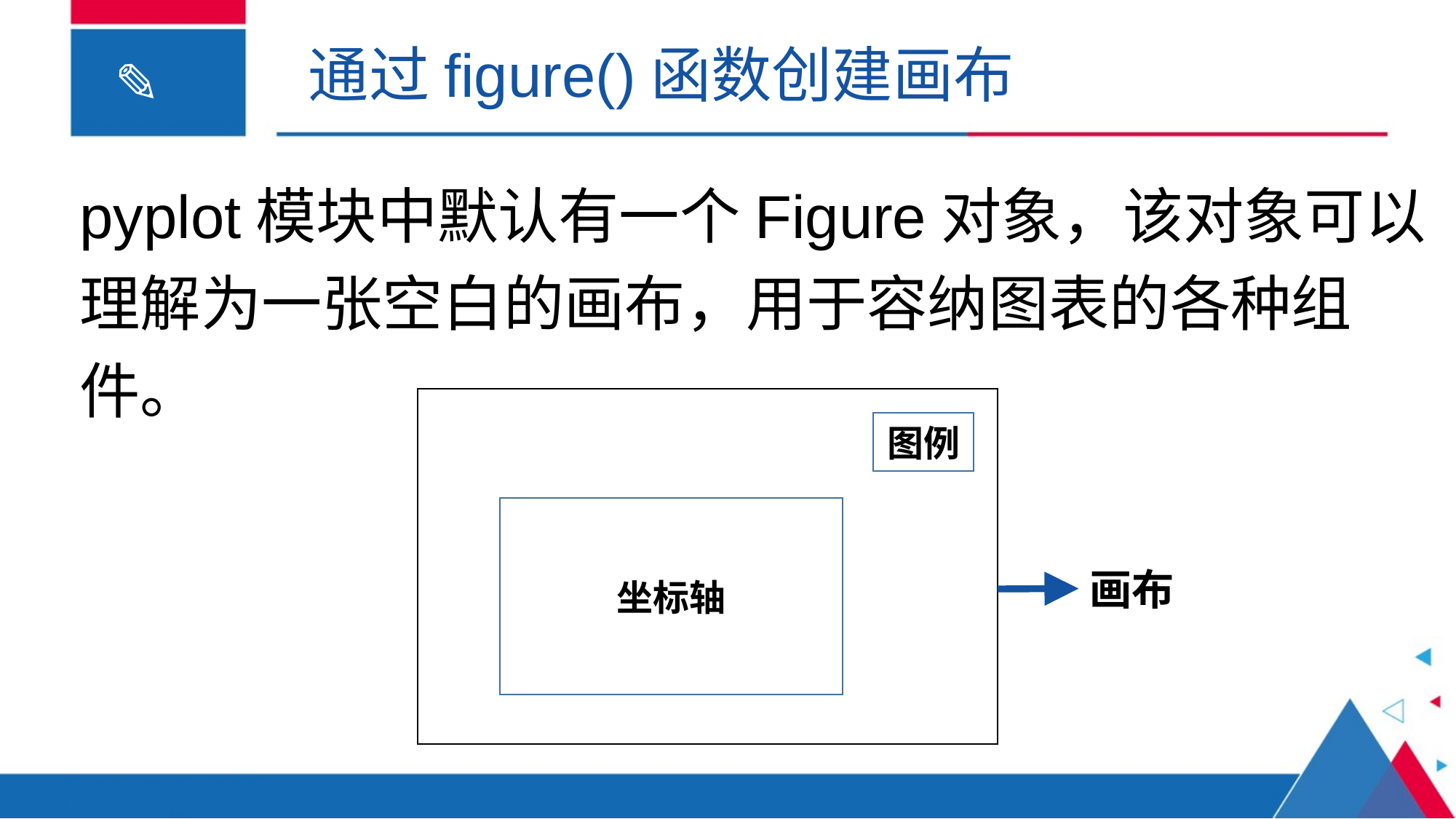

通过figure()函数创建画布
pyplot模块中默认有一个Figure对象，该对象可以理解为一张空白的画布，用于容纳图表的各种组件。

图例
坐标轴
画布